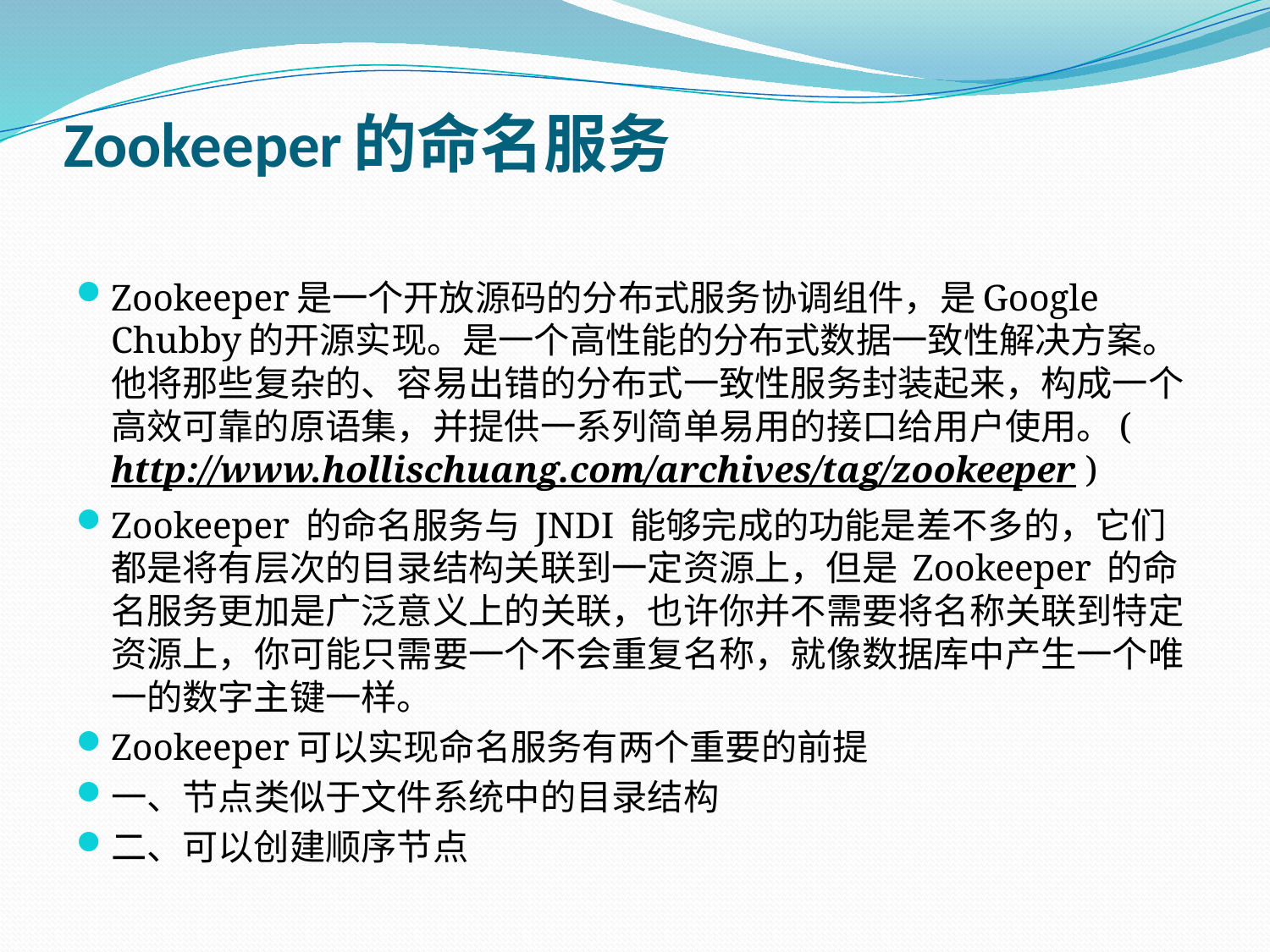

# Zookeeper的命名服务
Zookeeper是一个开放源码的分布式服务协调组件，是Google Chubby的开源实现。是一个高性能的分布式数据一致性解决方案。他将那些复杂的、容易出错的分布式一致性服务封装起来，构成一个高效可靠的原语集，并提供一系列简单易用的接口给用户使用。( http://www.hollischuang.com/archives/tag/zookeeper )
Zookeeper 的命名服务与 JNDI 能够完成的功能是差不多的，它们都是将有层次的目录结构关联到一定资源上，但是 Zookeeper 的命名服务更加是广泛意义上的关联，也许你并不需要将名称关联到特定资源上，你可能只需要一个不会重复名称，就像数据库中产生一个唯一的数字主键一样。
Zookeeper可以实现命名服务有两个重要的前提
一、节点类似于文件系统中的目录结构
二、可以创建顺序节点